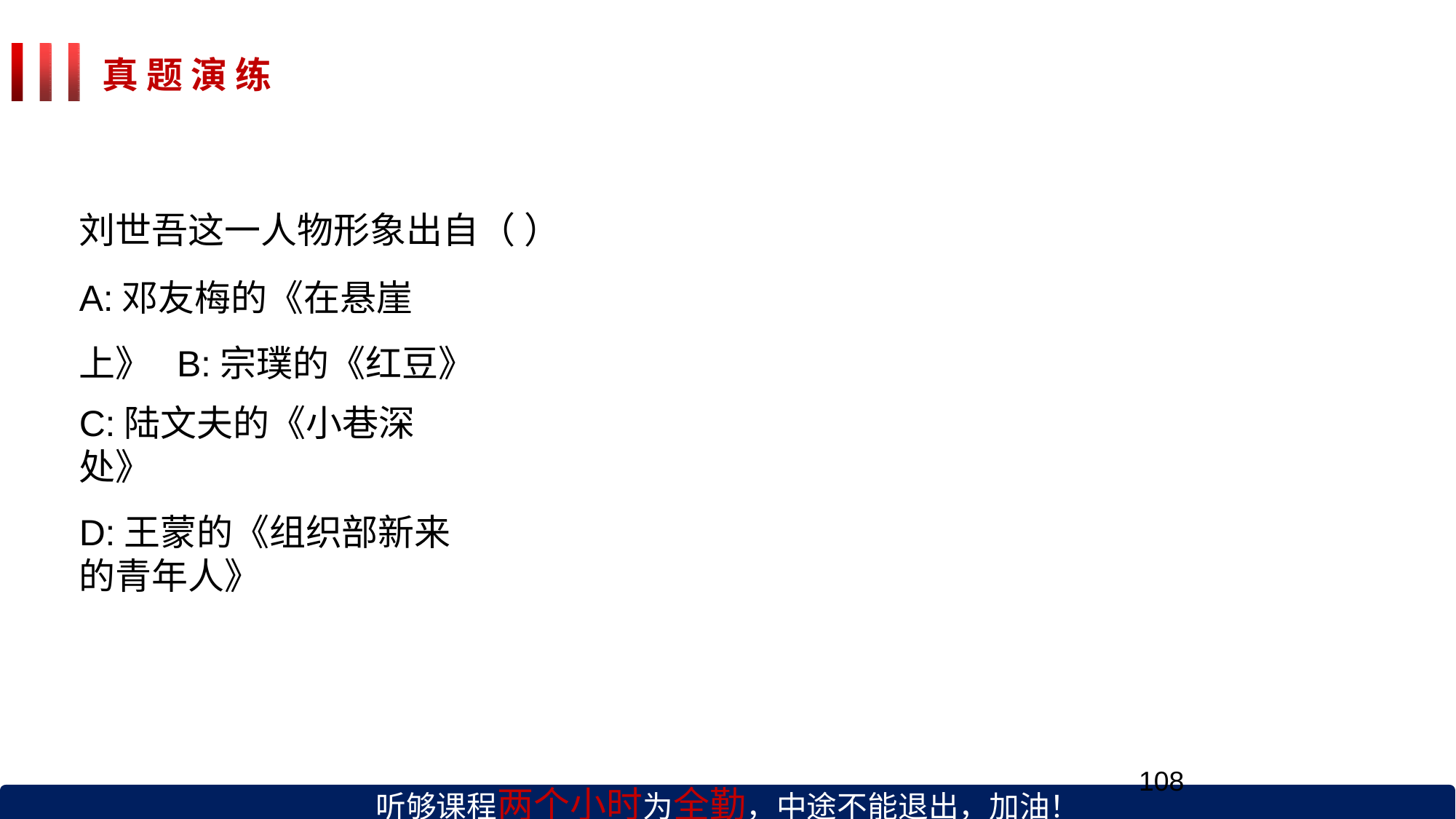

# 真 题 演 练
刘世吾这一人物形象出自（ ）
A:邓友梅的《在悬崖上》  B:宗璞的《红豆》
C:陆文夫的《小巷深处》
D:王蒙的《组织部新来的青年人》
108

听够课程两个小时为全勤，中途不能退出，加油！